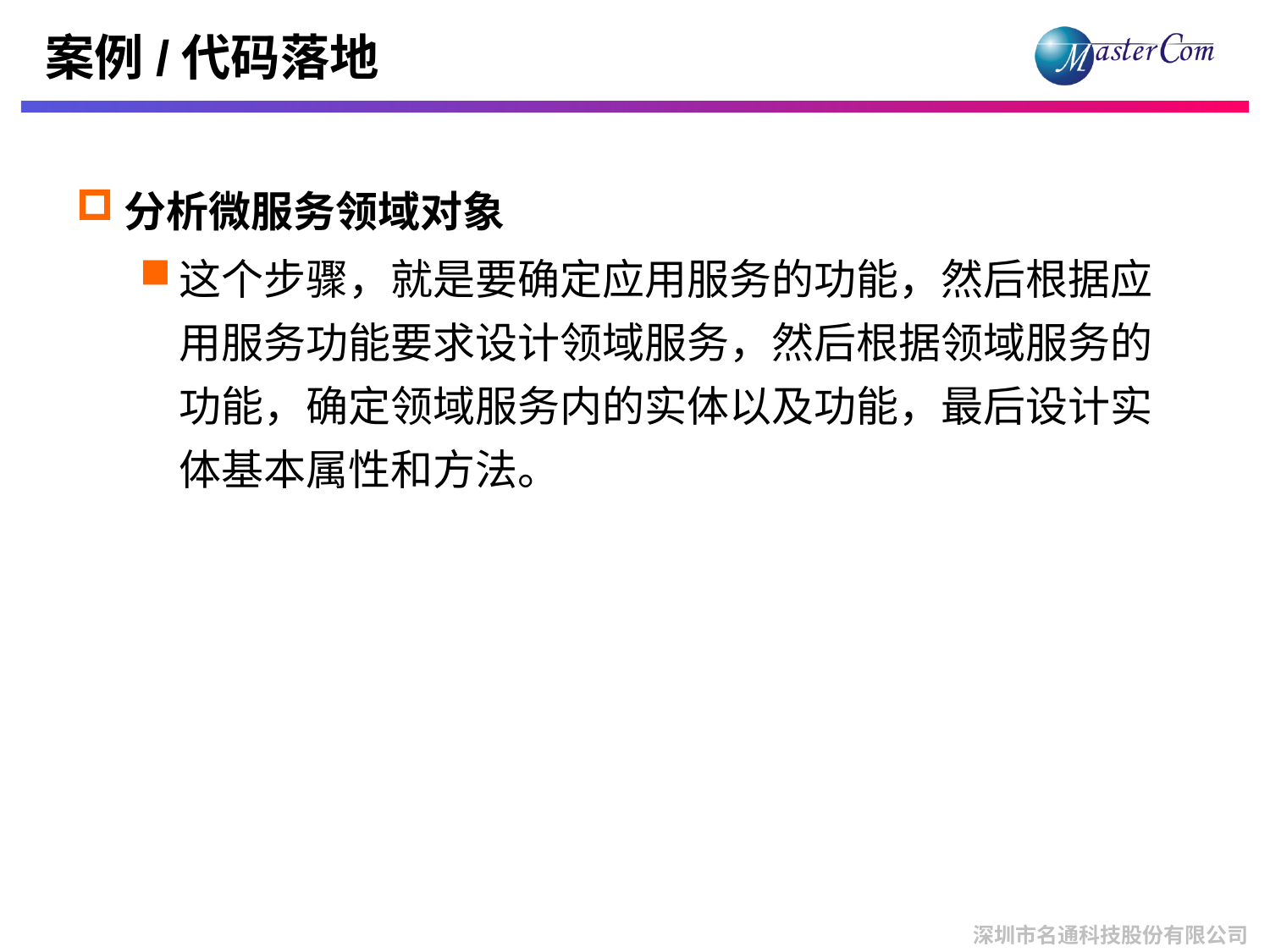

# 案例/代码落地
分析微服务领域对象
这个步骤，就是要确定应用服务的功能，然后根据应用服务功能要求设计领域服务，然后根据领域服务的功能，确定领域服务内的实体以及功能，最后设计实体基本属性和方法。